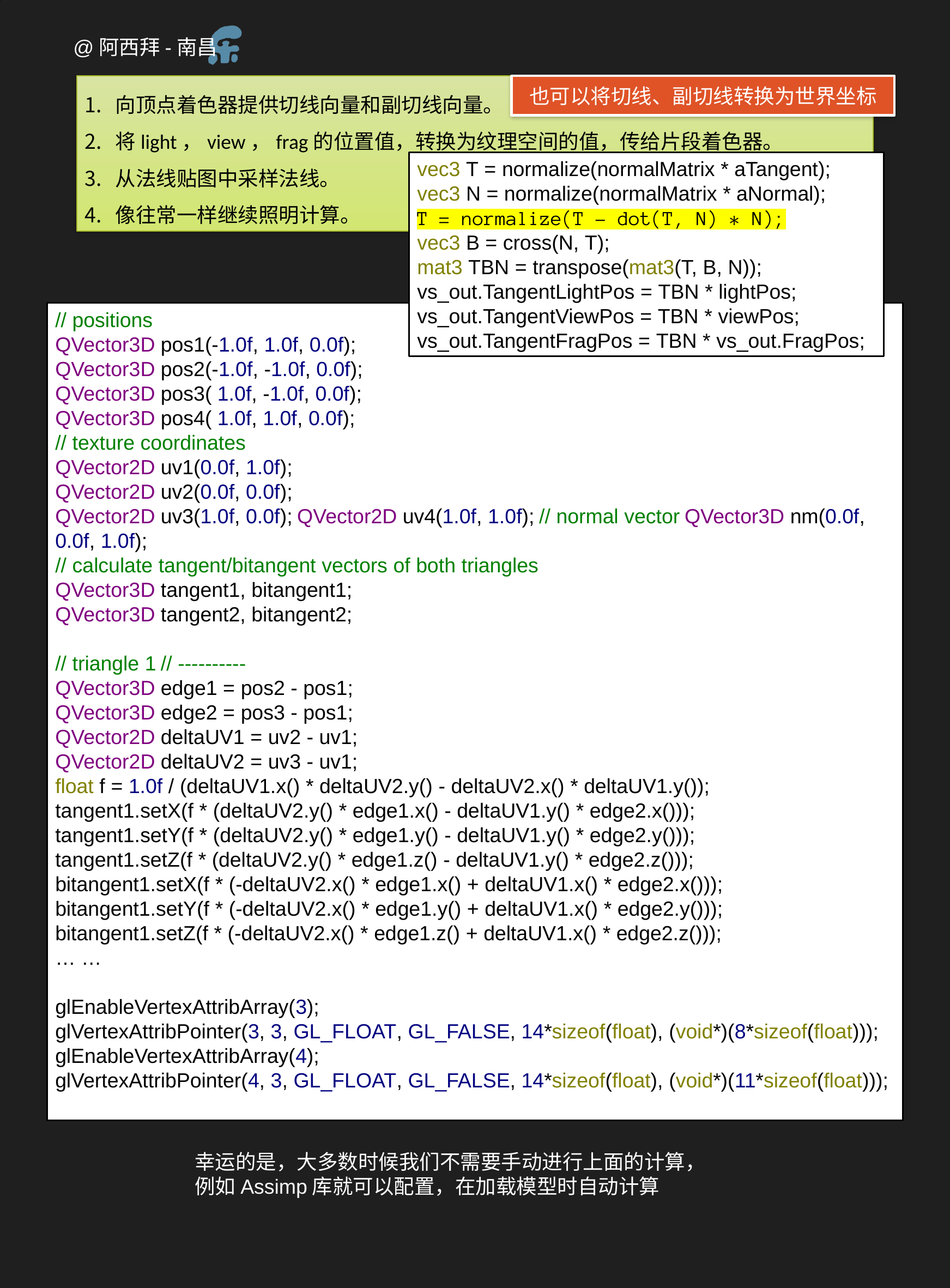

向顶点着色器提供切线向量和副切线向量。
将light，view，frag的位置值，转换为纹理空间的值，传给片段着色器。
从法线贴图中采样法线。
像往常一样继续照明计算。
也可以将切线、副切线转换为世界坐标
vec3 T = normalize(normalMatrix * aTangent);
vec3 N = normalize(normalMatrix * aNormal);
T = normalize(T - dot(T, N) * N);
vec3 B = cross(N, T);
mat3 TBN = transpose(mat3(T, B, N));
vs_out.TangentLightPos = TBN * lightPos;
vs_out.TangentViewPos = TBN * viewPos;
vs_out.TangentFragPos = TBN * vs_out.FragPos;
// positions
QVector3D pos1(-1.0f, 1.0f, 0.0f);
QVector3D pos2(-1.0f, -1.0f, 0.0f);
QVector3D pos3( 1.0f, -1.0f, 0.0f);
QVector3D pos4( 1.0f, 1.0f, 0.0f);
// texture coordinates
QVector2D uv1(0.0f, 1.0f);
QVector2D uv2(0.0f, 0.0f);
QVector2D uv3(1.0f, 0.0f); QVector2D uv4(1.0f, 1.0f); // normal vector QVector3D nm(0.0f, 0.0f, 1.0f);
// calculate tangent/bitangent vectors of both triangles
QVector3D tangent1, bitangent1;
QVector3D tangent2, bitangent2;

// triangle 1 // ----------
QVector3D edge1 = pos2 - pos1;
QVector3D edge2 = pos3 - pos1;
QVector2D deltaUV1 = uv2 - uv1;
QVector2D deltaUV2 = uv3 - uv1;
float f = 1.0f / (deltaUV1.x() * deltaUV2.y() - deltaUV2.x() * deltaUV1.y());
tangent1.setX(f * (deltaUV2.y() * edge1.x() - deltaUV1.y() * edge2.x()));
tangent1.setY(f * (deltaUV2.y() * edge1.y() - deltaUV1.y() * edge2.y()));
tangent1.setZ(f * (deltaUV2.y() * edge1.z() - deltaUV1.y() * edge2.z()));
bitangent1.setX(f * (-deltaUV2.x() * edge1.x() + deltaUV1.x() * edge2.x()));
bitangent1.setY(f * (-deltaUV2.x() * edge1.y() + deltaUV1.x() * edge2.y()));
bitangent1.setZ(f * (-deltaUV2.x() * edge1.z() + deltaUV1.x() * edge2.z()));
… …

glEnableVertexAttribArray(3);
glVertexAttribPointer(3, 3, GL_FLOAT, GL_FALSE, 14*sizeof(float), (void*)(8*sizeof(float)));
glEnableVertexAttribArray(4);
glVertexAttribPointer(4, 3, GL_FLOAT, GL_FALSE, 14*sizeof(float), (void*)(11*sizeof(float)));

幸运的是，大多数时候我们不需要手动进行上面的计算，例如Assimp库就可以配置，在加载模型时自动计算